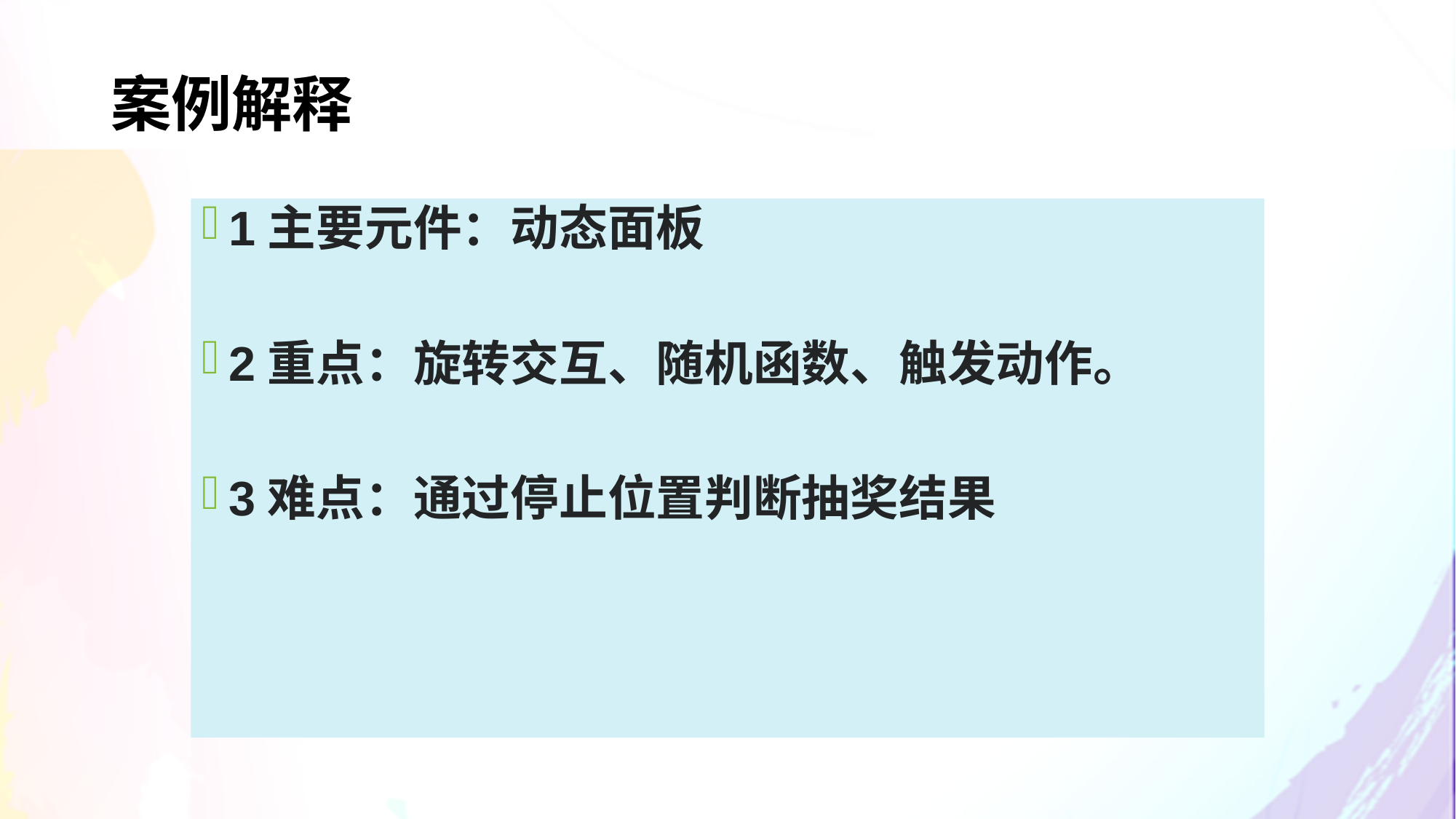

# 案例解释
1主要元件：动态面板

2重点：旋转交互、随机函数、触发动作。

3难点：通过停止位置判断抽奖结果